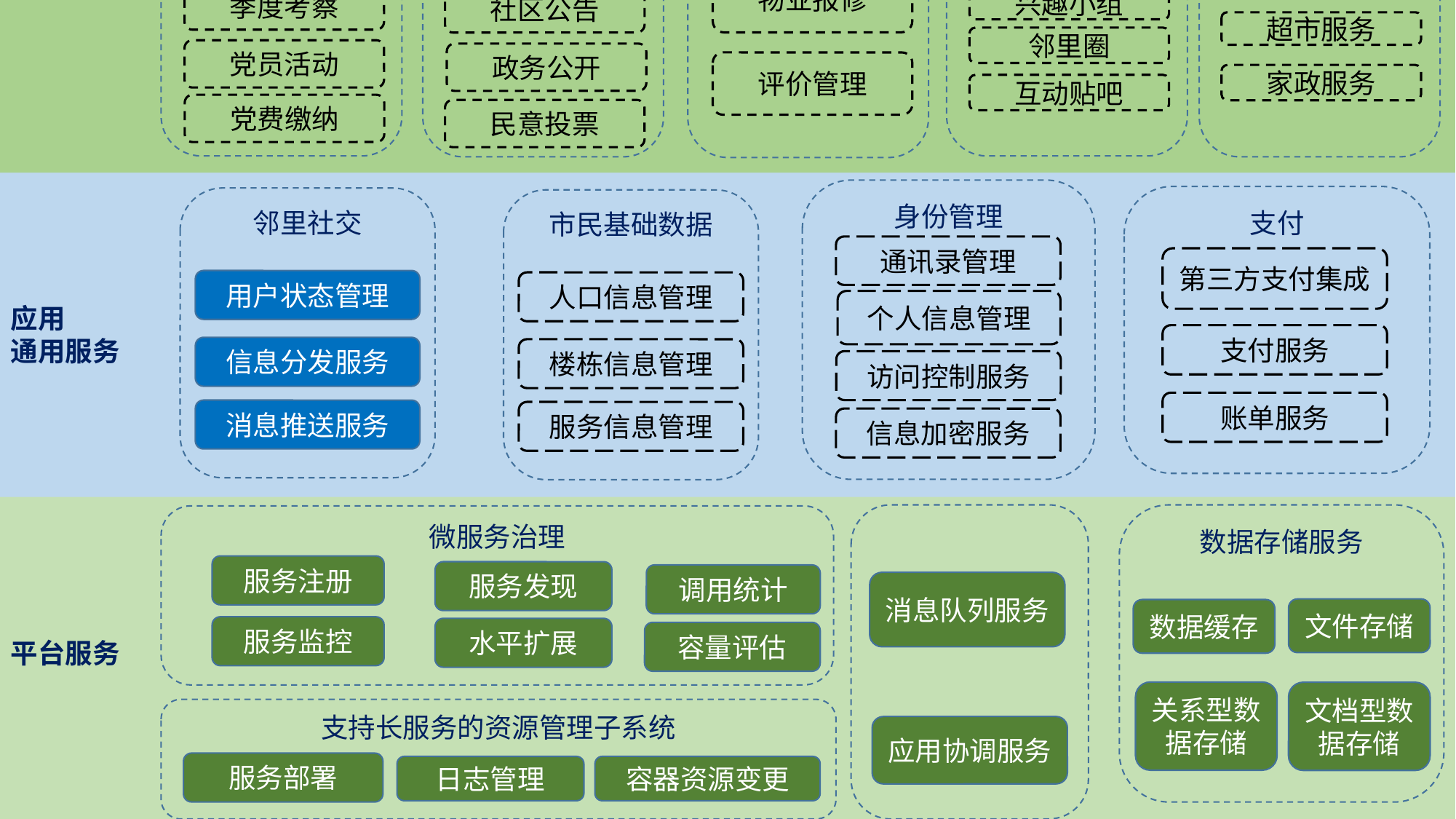

应用服务
党建服务
居民生活
居委会工作
便民服务
物业服务
事务办理
党员活动
物业缴费
二手市场
外卖服务
组织关系
人事信息管理
居民互助
洗衣服务
物业报修
季度考察
社区公告
兴趣小组
超市服务
邻里圈
党员活动
政务公开
评价管理
家政服务
互动贴吧
党费缴纳
民意投票
应用
通用服务
身份管理
支付
邻里社交
市民基础数据
通讯录管理
第三方支付集成
用户状态管理
人口信息管理
个人信息管理
支付服务
信息分发服务
楼栋信息管理
访问控制服务
账单服务
消息推送服务
服务信息管理
信息加密服务
平台服务

数据存储服务
微服务治理
服务注册
服务发现
调用统计
消息队列服务
文件存储
数据缓存
服务监控
水平扩展
容量评估
关系型数据存储
文档型数据存储
支持长服务的资源管理子系统
应用协调服务
服务部署
容器资源变更
日志管理